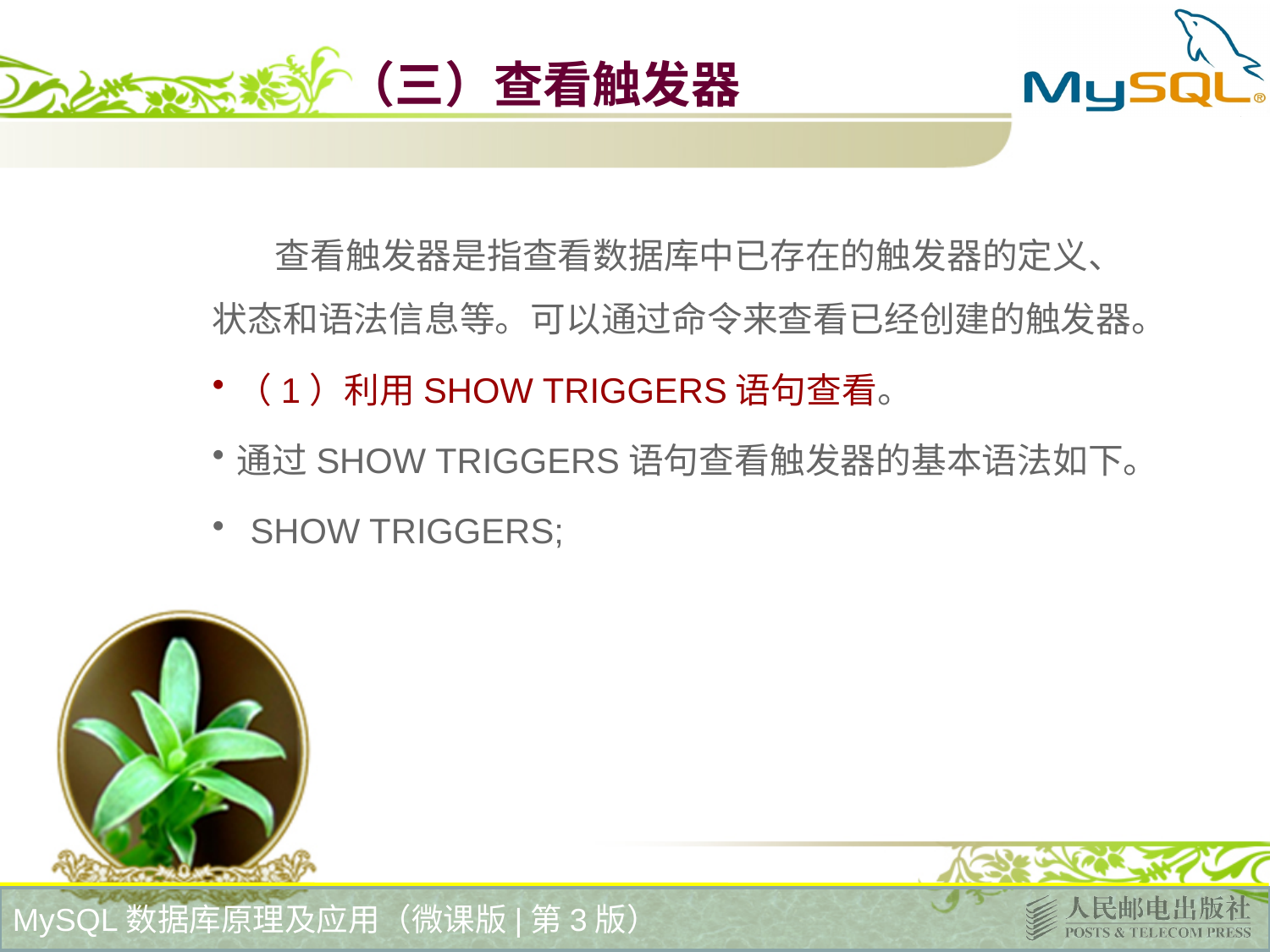

# （三）查看触发器
查看触发器是指查看数据库中已存在的触发器的定义、状态和语法信息等。可以通过命令来查看已经创建的触发器。
（1）利用SHOW TRIGGERS语句查看。
通过SHOW TRIGGERS语句查看触发器的基本语法如下。
SHOW TRIGGERS;